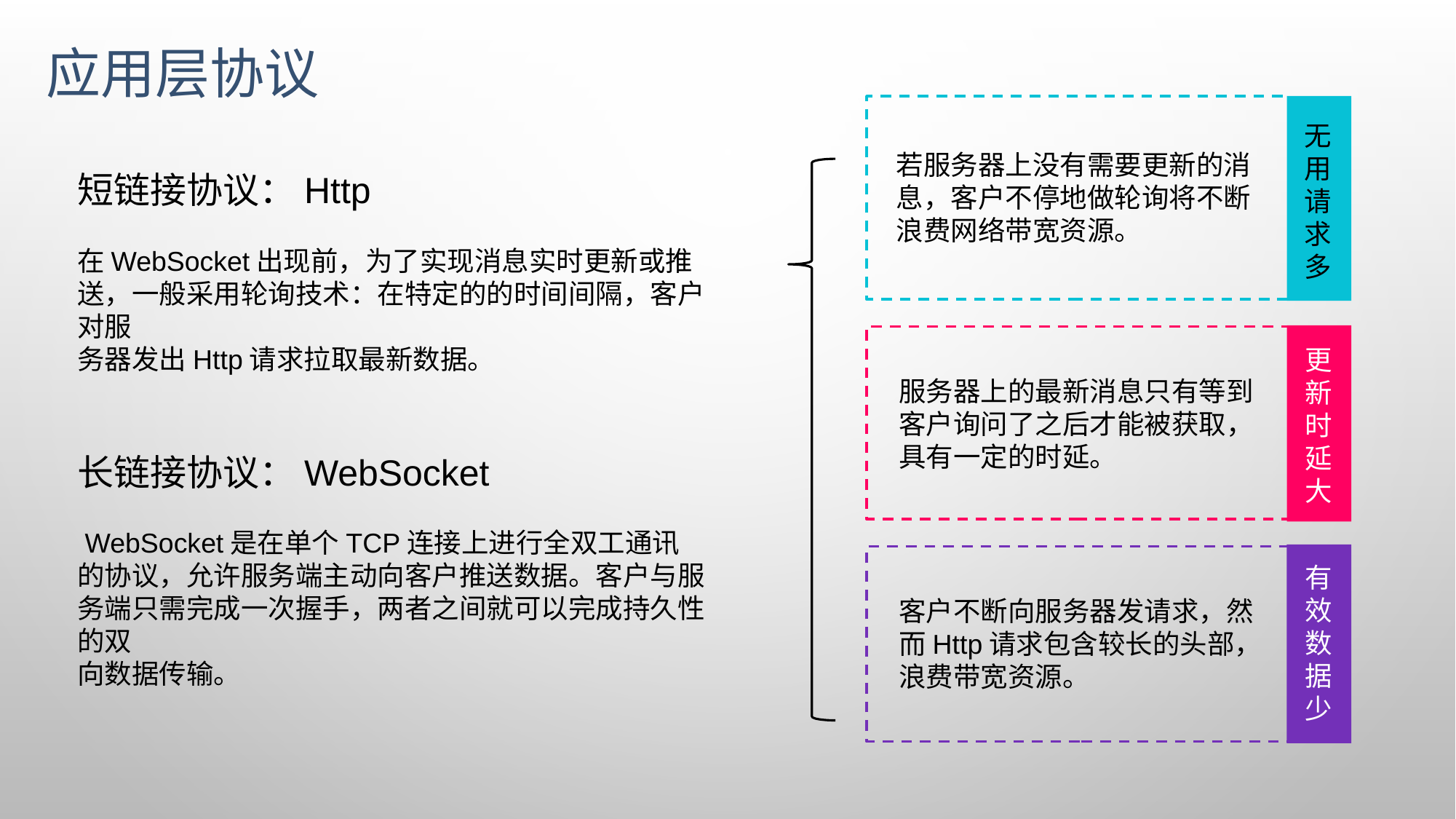

应用层协议

无用请求多

若服务器上没有需要更新的消息，客户不停地做轮询将不断浪费网络带宽资源。

短链接协议：Http

在WebSocket出现前，为了实现消息实时更新或推送，一般采用轮询技术：在特定的的时间间隔，客户对服
务器发出Http请求拉取最新数据。

更新时延大

服务器上的最新消息只有等到客户询问了之后才能被获取，具有一定的时延。
长链接协议：WebSocket

 WebSocket是在单个TCP连接上进行全双工通讯的协议，允许服务端主动向客户推送数据。客户与服务端只需完成一次握手，两者之间就可以完成持久性的双
向数据传输。

客户不断向服务器发请求，然而Http请求包含较长的头部，浪费带宽资源。
有效数据少